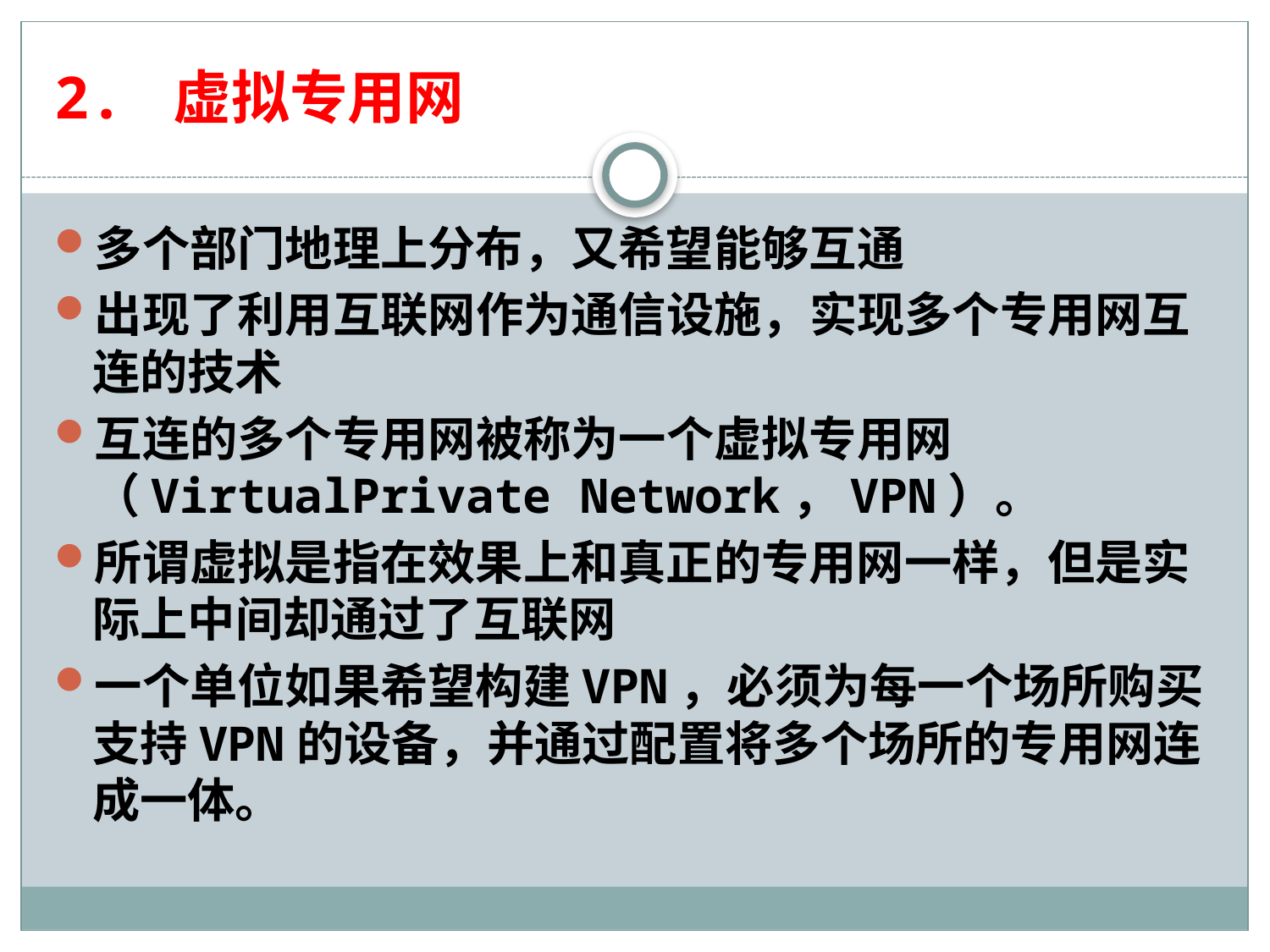

# 2. 虚拟专用网
多个部门地理上分布，又希望能够互通
出现了利用互联网作为通信设施，实现多个专用网互连的技术
互连的多个专用网被称为一个虚拟专用网（VirtualPrivate Network，VPN）。
所谓虚拟是指在效果上和真正的专用网一样，但是实际上中间却通过了互联网
一个单位如果希望构建VPN，必须为每一个场所购买支持VPN的设备，并通过配置将多个场所的专用网连成一体。